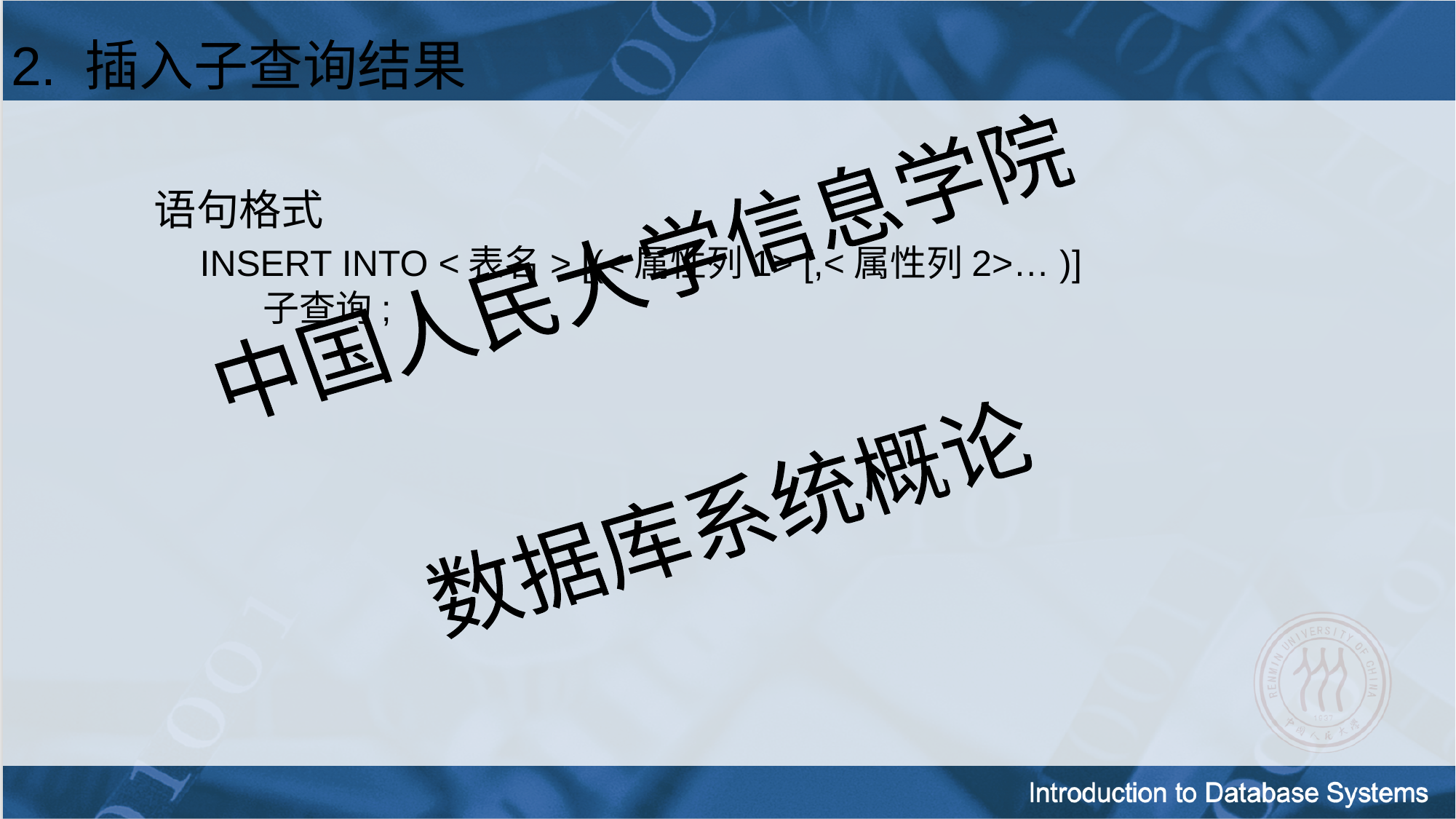

2. 插入子查询结果
语句格式
    INSERT INTO <表名> [(<属性列1> [,<属性列2>… )]
 	子查询;